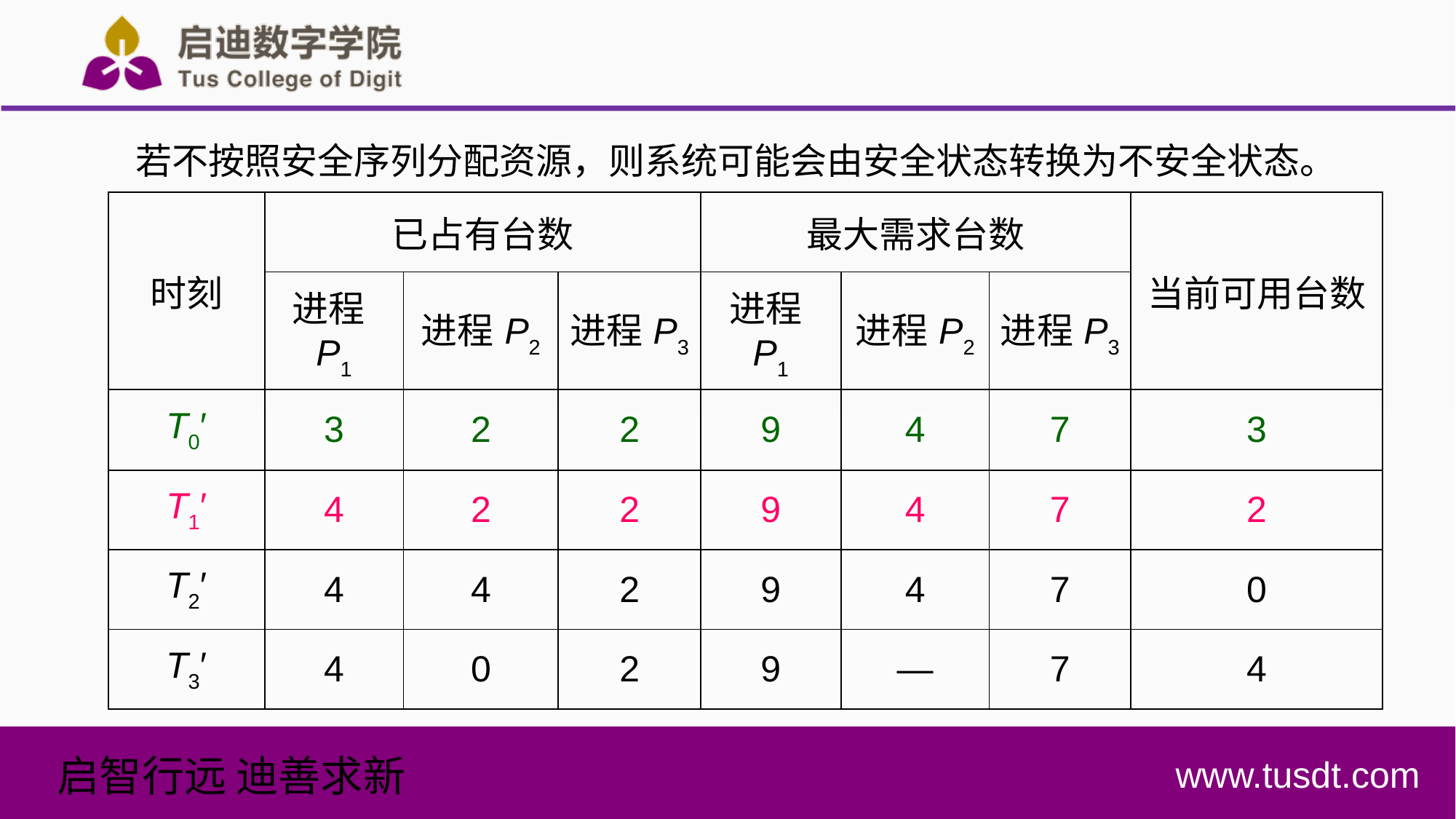

若不按照安全序列分配资源，则系统可能会由安全状态转换为不安全状态。
| 时刻 | 已占有台数 |  |  | 最大需求台数 |  |  | 当前可用台数 |
| --- | --- | --- | --- | --- | --- | --- | --- |
|  | 进程P1 | 进程P2 | 进程P3 | 进程P1 | 进程P2 | 进程P3 |  |
| T0′ | 3 | 2 | 2 | 9 | 4 | 7 | 3 |
| T1′ | 4 | 2 | 2 | 9 | 4 | 7 | 2 |
| T2′ | 4 | 4 | 2 | 9 | 4 | 7 | 0 |
| T3′ | 4 | 0 | 2 | 9 | — | 7 | 4 |